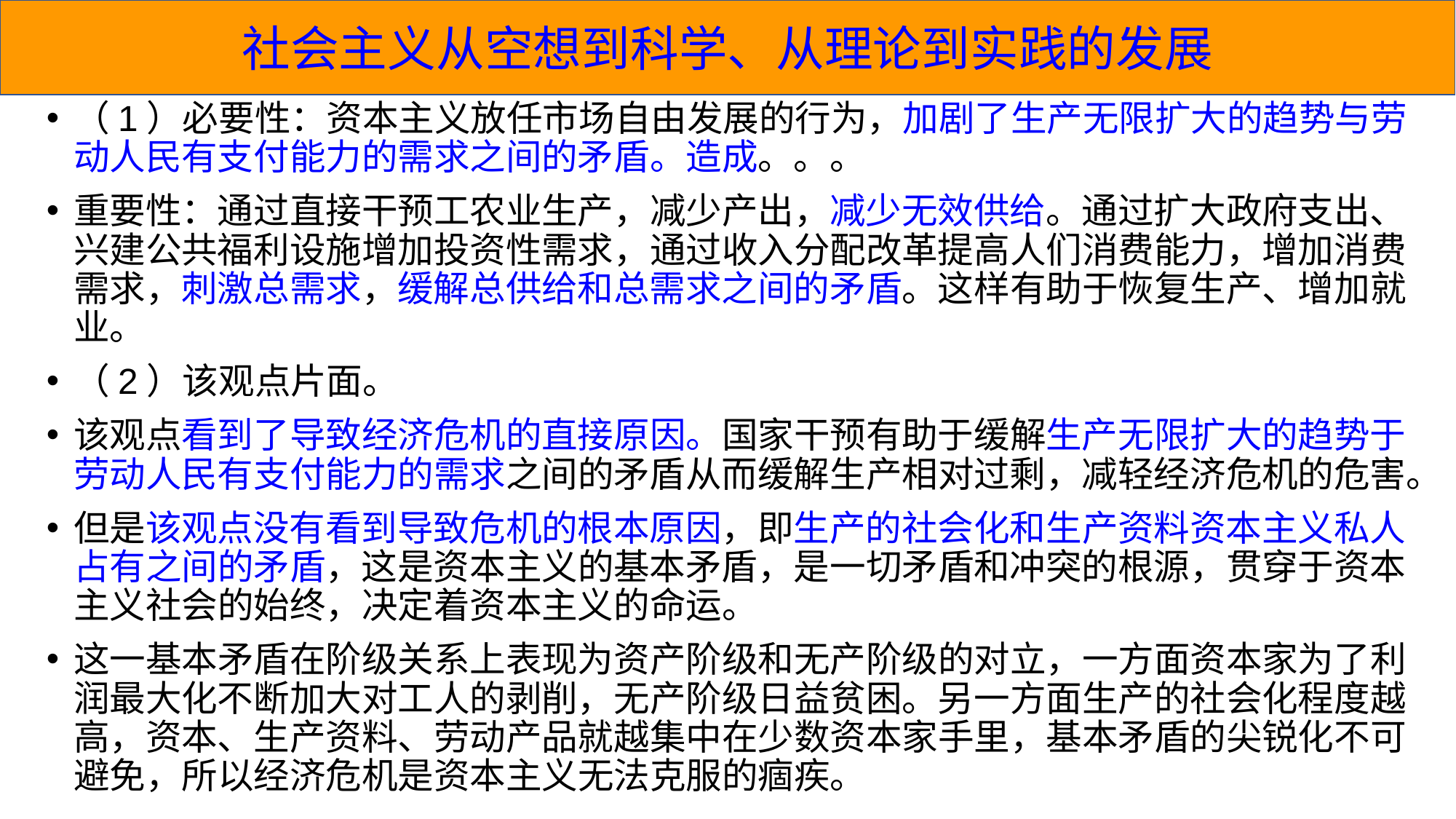

社会主义从空想到科学、从理论到实践的发展
（1）必要性：资本主义放任市场自由发展的行为，加剧了生产无限扩大的趋势与劳动人民有支付能力的需求之间的矛盾。造成。。。
重要性：通过直接干预工农业生产，减少产出，减少无效供给。通过扩大政府支出、兴建公共福利设施增加投资性需求，通过收入分配改革提高人们消费能力，增加消费需求，刺激总需求，缓解总供给和总需求之间的矛盾。这样有助于恢复生产、增加就业。
（2）该观点片面。
该观点看到了导致经济危机的直接原因。国家干预有助于缓解生产无限扩大的趋势于劳动人民有支付能力的需求之间的矛盾从而缓解生产相对过剩，减轻经济危机的危害。
但是该观点没有看到导致危机的根本原因，即生产的社会化和生产资料资本主义私人占有之间的矛盾，这是资本主义的基本矛盾，是一切矛盾和冲突的根源，贯穿于资本主义社会的始终，决定着资本主义的命运。
这一基本矛盾在阶级关系上表现为资产阶级和无产阶级的对立，一方面资本家为了利润最大化不断加大对工人的剥削，无产阶级日益贫困。另一方面生产的社会化程度越高，资本、生产资料、劳动产品就越集中在少数资本家手里，基本矛盾的尖锐化不可避免，所以经济危机是资本主义无法克服的痼疾。